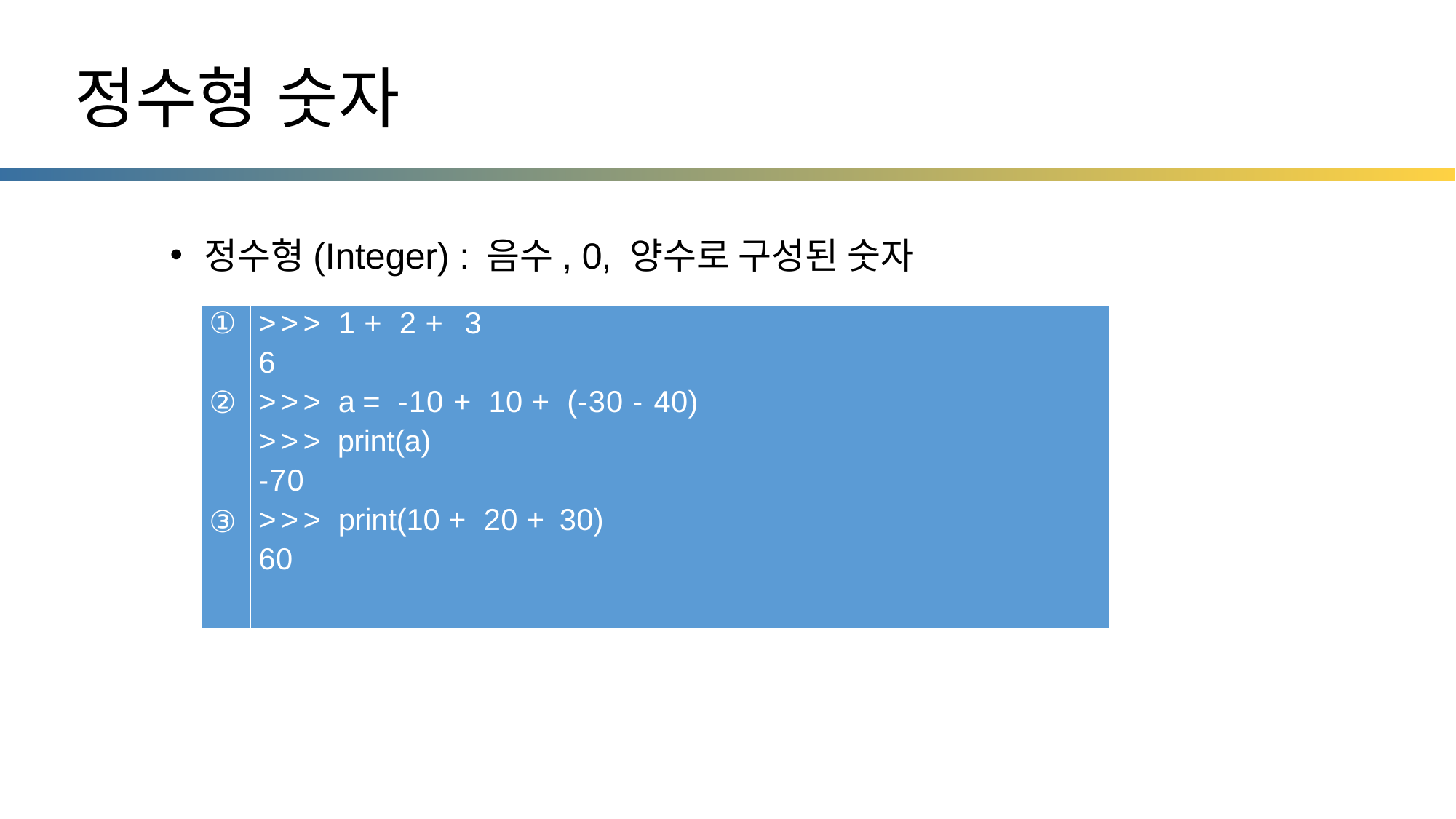

# 정수형 숫자
정수형(Integer) : 음수, 0, 양수로 구성된 숫자
| ① ② ③ | >>> 1 + 2 + 3 6 >>> a = -10 + 10 + (-30 - 40) >>> print(a) -70 >>> print(10 + 20 + 30) 60 |
| --- | --- |